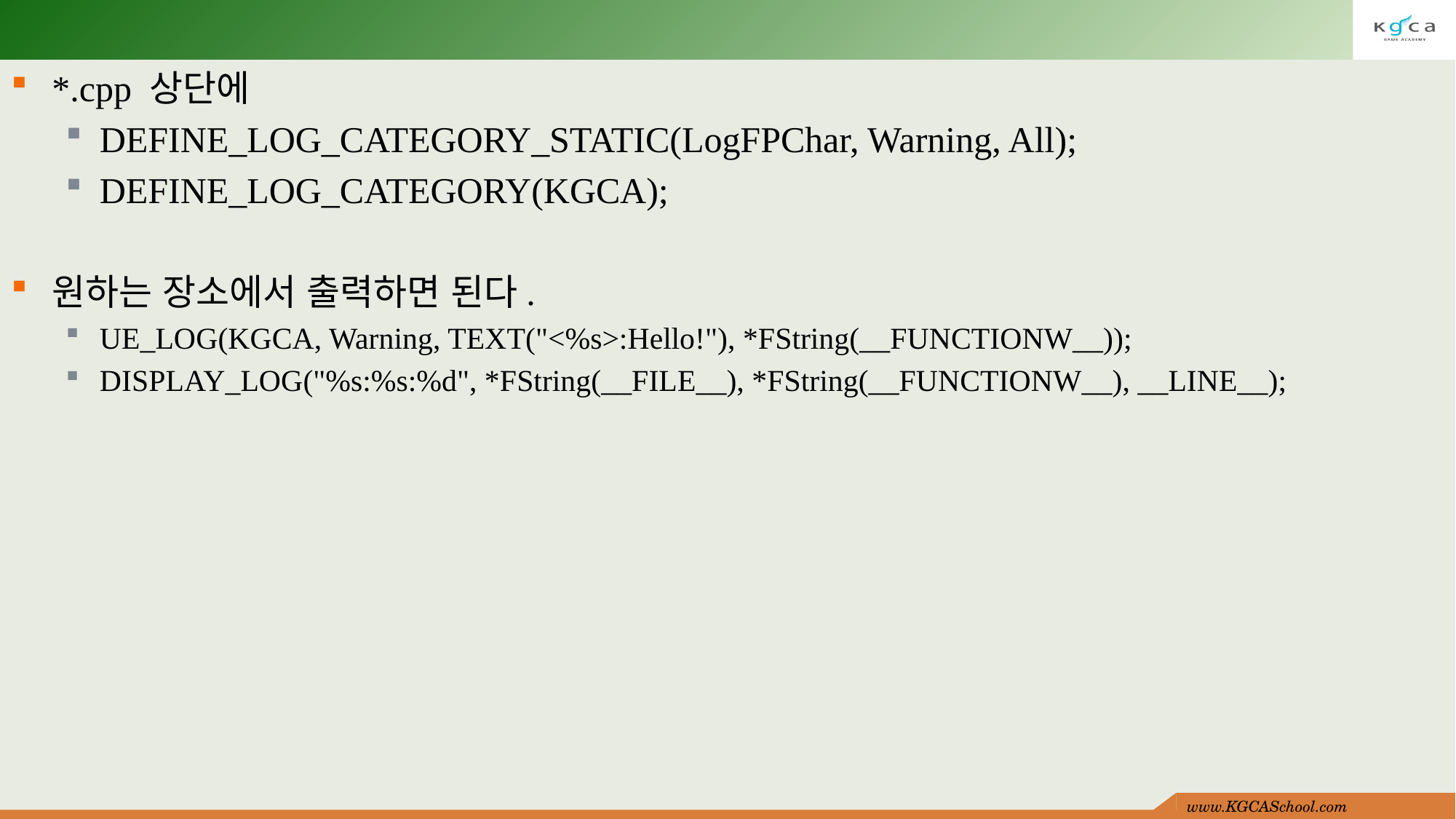

#
*.cpp 상단에
DEFINE_LOG_CATEGORY_STATIC(LogFPChar, Warning, All);
DEFINE_LOG_CATEGORY(KGCA);

원하는 장소에서 출력하면 된다.
UE_LOG(KGCA, Warning, TEXT("<%s>:Hello!"), *FString(__FUNCTIONW__));
DISPLAY_LOG("%s:%s:%d", *FString(__FILE__), *FString(__FUNCTIONW__), __LINE__);